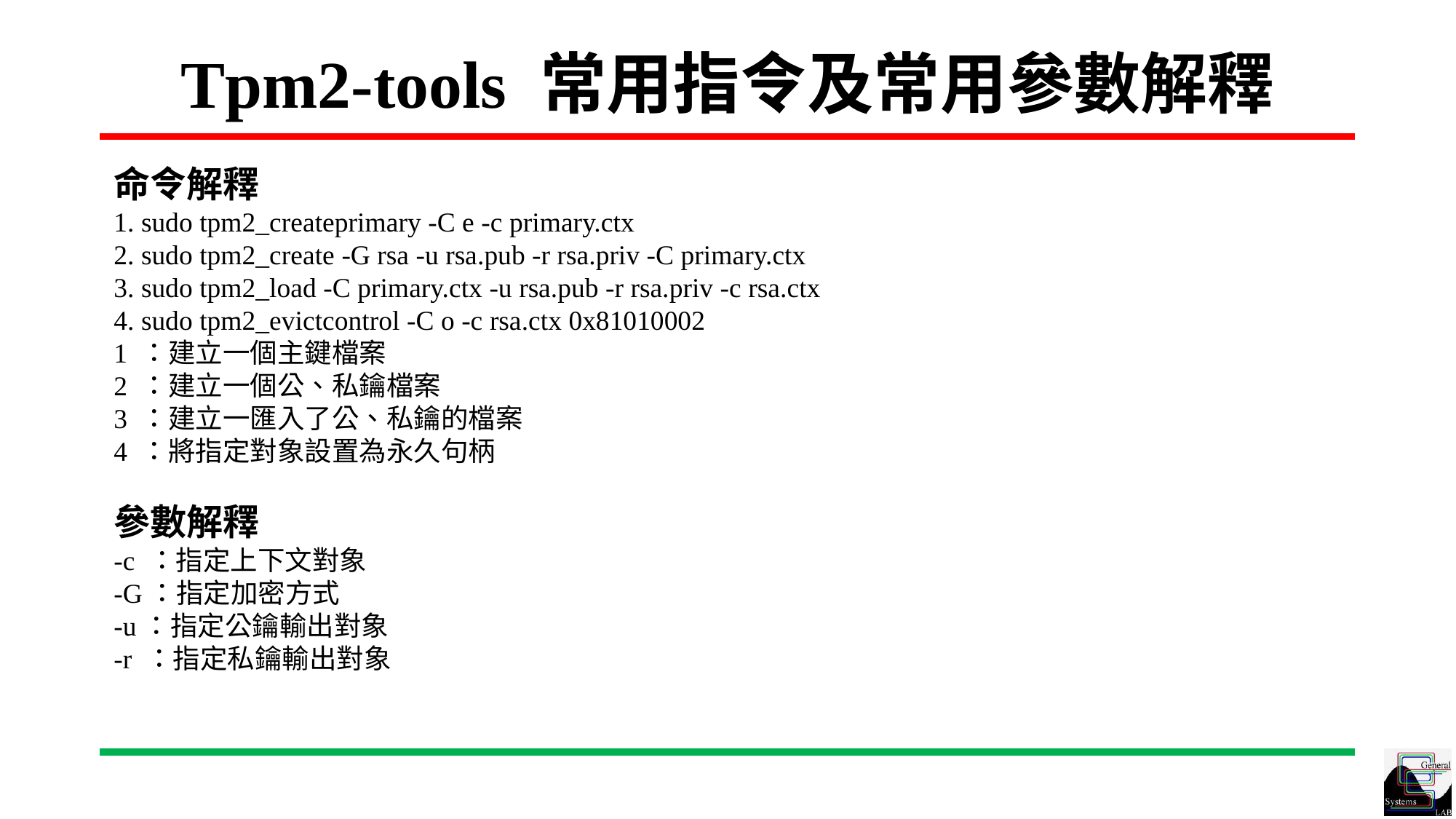

# Tpm2-tools 常用指令及常用參數解釋

命令解釋
1. sudo tpm2_createprimary -C e -c primary.ctx
2. sudo tpm2_create -G rsa -u rsa.pub -r rsa.priv -C primary.ctx
3. sudo tpm2_load -C primary.ctx -u rsa.pub -r rsa.priv -c rsa.ctx
4. sudo tpm2_evictcontrol -C o -c rsa.ctx 0x81010002
1 ：建立一個主鍵檔案
2 ：建立一個公、私鑰檔案
3 ：建立一匯入了公、私鑰的檔案
4 ：將指定對象設置為永久句柄

參數解釋
-c ：指定上下文對象
-G：指定加密方式
-u：指定公鑰輸出對象
-r ：指定私鑰輸出對象